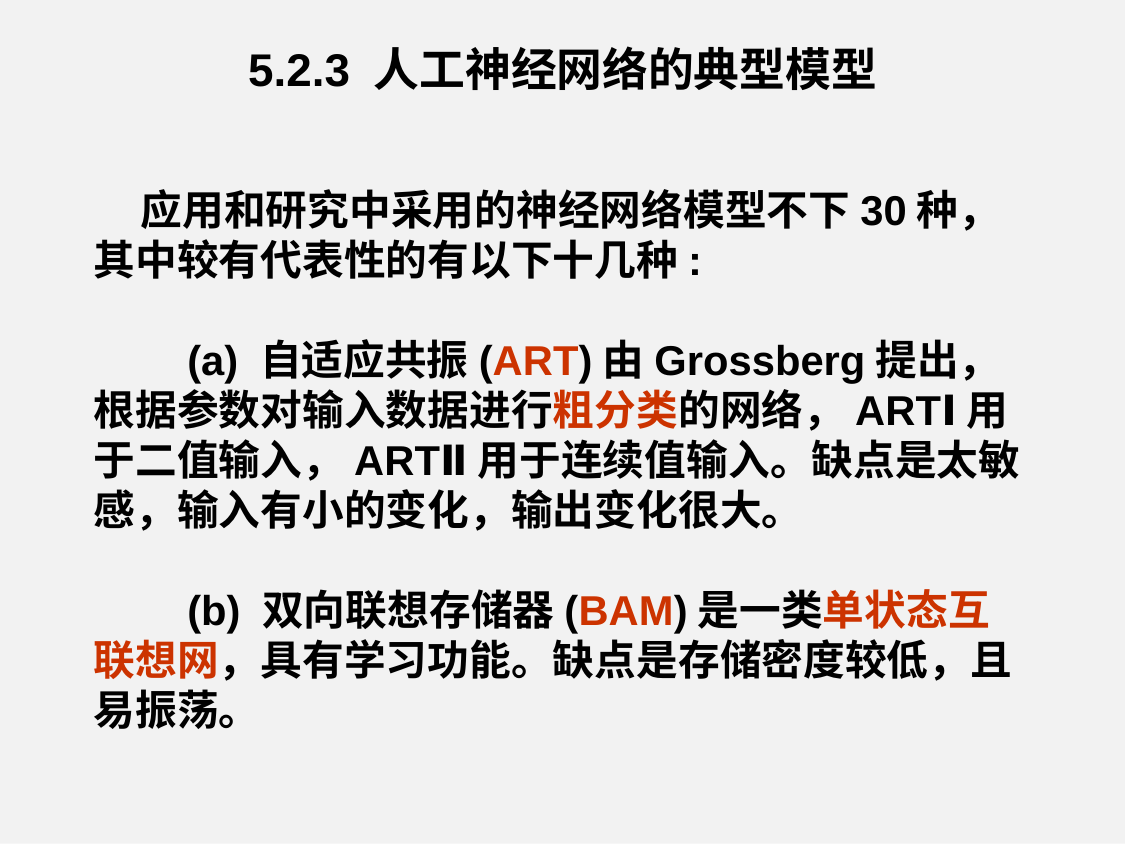

# 5.2.3 人工神经网络的典型模型
    应用和研究中采用的神经网络模型不下30种，其中较有代表性的有以下十几种:
　　(a) 自适应共振(ART)由Grossberg提出，根据参数对输入数据进行粗分类的网络，ARTⅠ用于二值输入，ARTⅡ用于连续值输入。缺点是太敏感，输入有小的变化，输出变化很大。
　　(b) 双向联想存储器(BAM)是一类单状态互联想网，具有学习功能。缺点是存储密度较低，且易振荡。